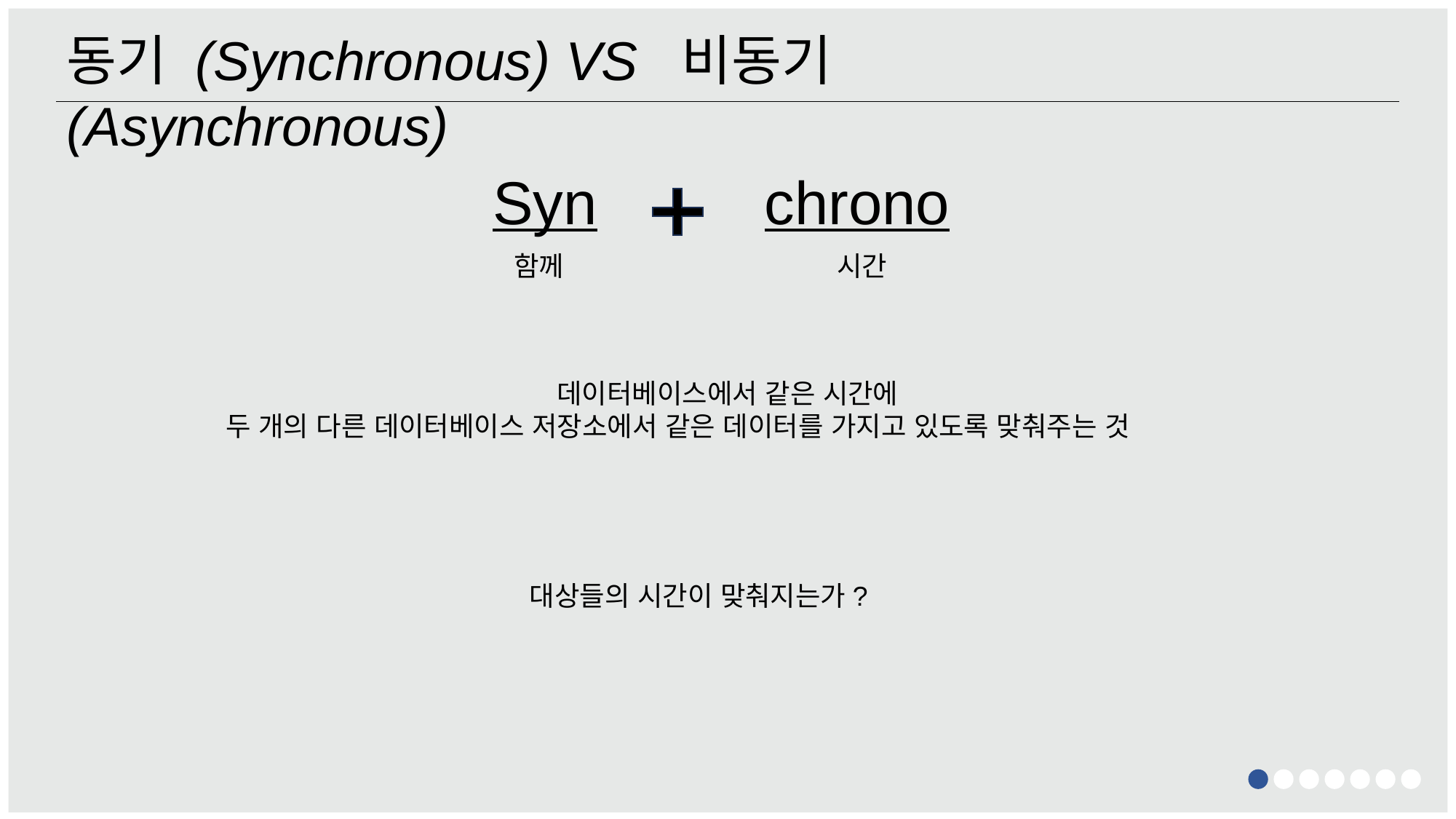

동기 (Synchronous) VS  비동기 (Asynchronous)
Syn
chrono

함께
시간
데이터베이스에서 같은 시간에
두 개의 다른 데이터베이스 저장소에서 같은 데이터를 가지고 있도록 맞춰주는 것
대상들의 시간이 맞춰지는가?